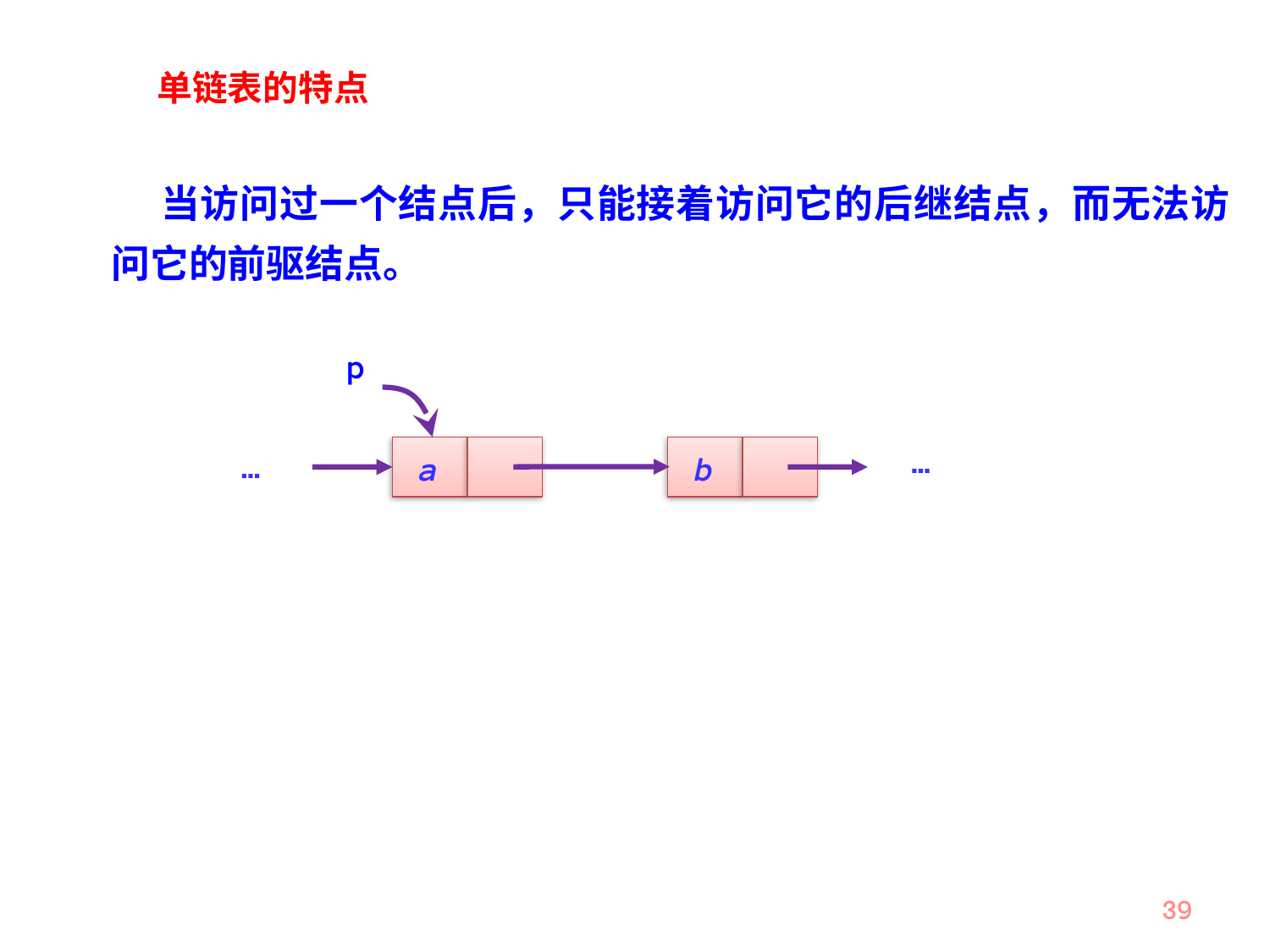

单链表的特点
    当访问过一个结点后，只能接着访问它的后继结点，而无法访问它的前驱结点。
p

…
…
a

b

39